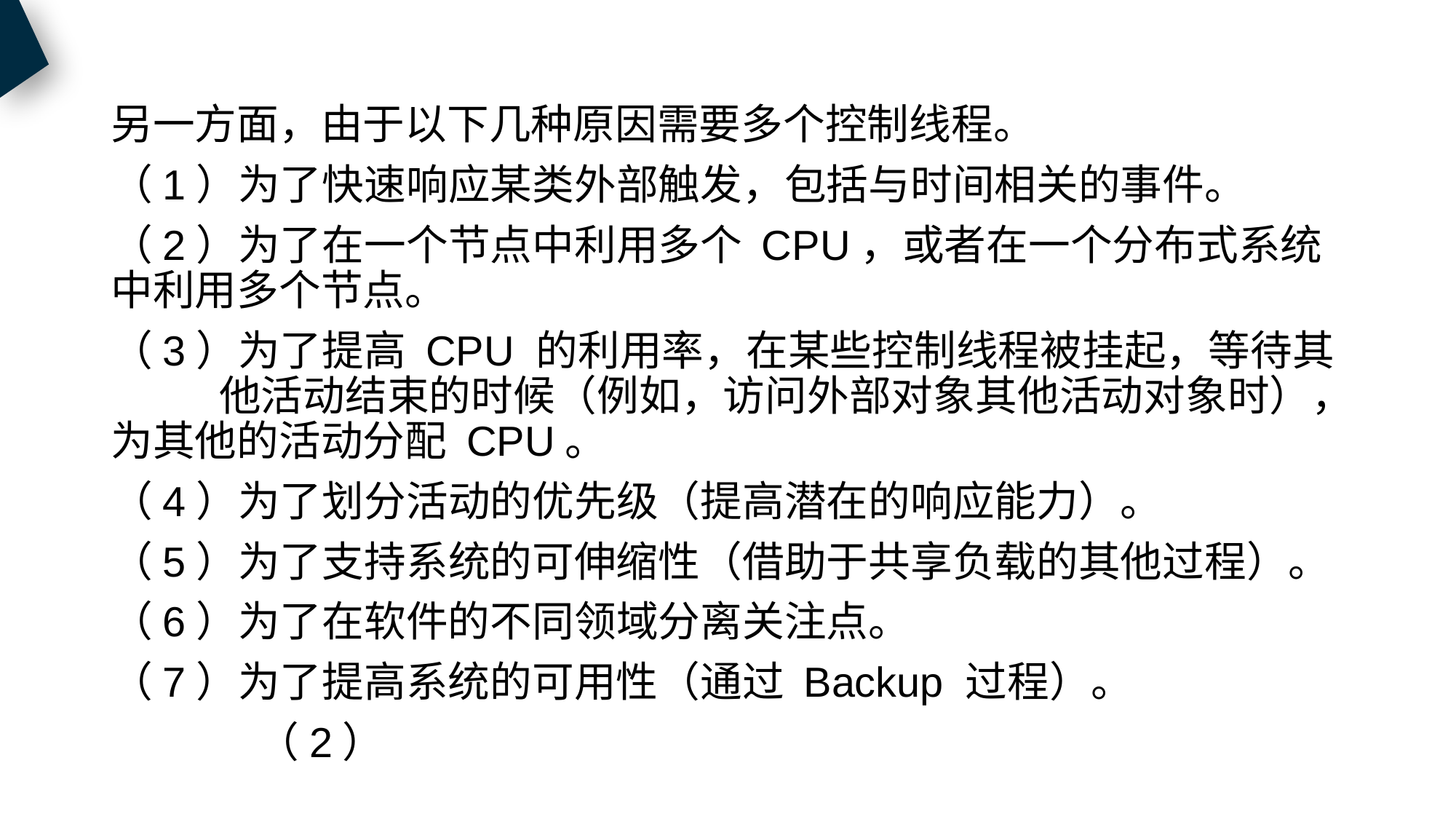

另一方面，由于以下几种原因需要多个控制线程。
（1）为了快速响应某类外部触发，包括与时间相关的事件。
（2）为了在一个节点中利用多个 CPU，或者在一个分布式系统中利用多个节点。
（3）为了提高 CPU 的利用率，在某些控制线程被挂起，等待其	他活动结束的时候（例如，访问外部对象其他活动对象时），为其他的活动分配 CPU。
（4）为了划分活动的优先级（提高潜在的响应能力）。
（5）为了支持系统的可伸缩性（借助于共享负载的其他过程）。
（6）为了在软件的不同领域分离关注点。
（7）为了提高系统的可用性（通过 Backup 过程）。
										   （2）